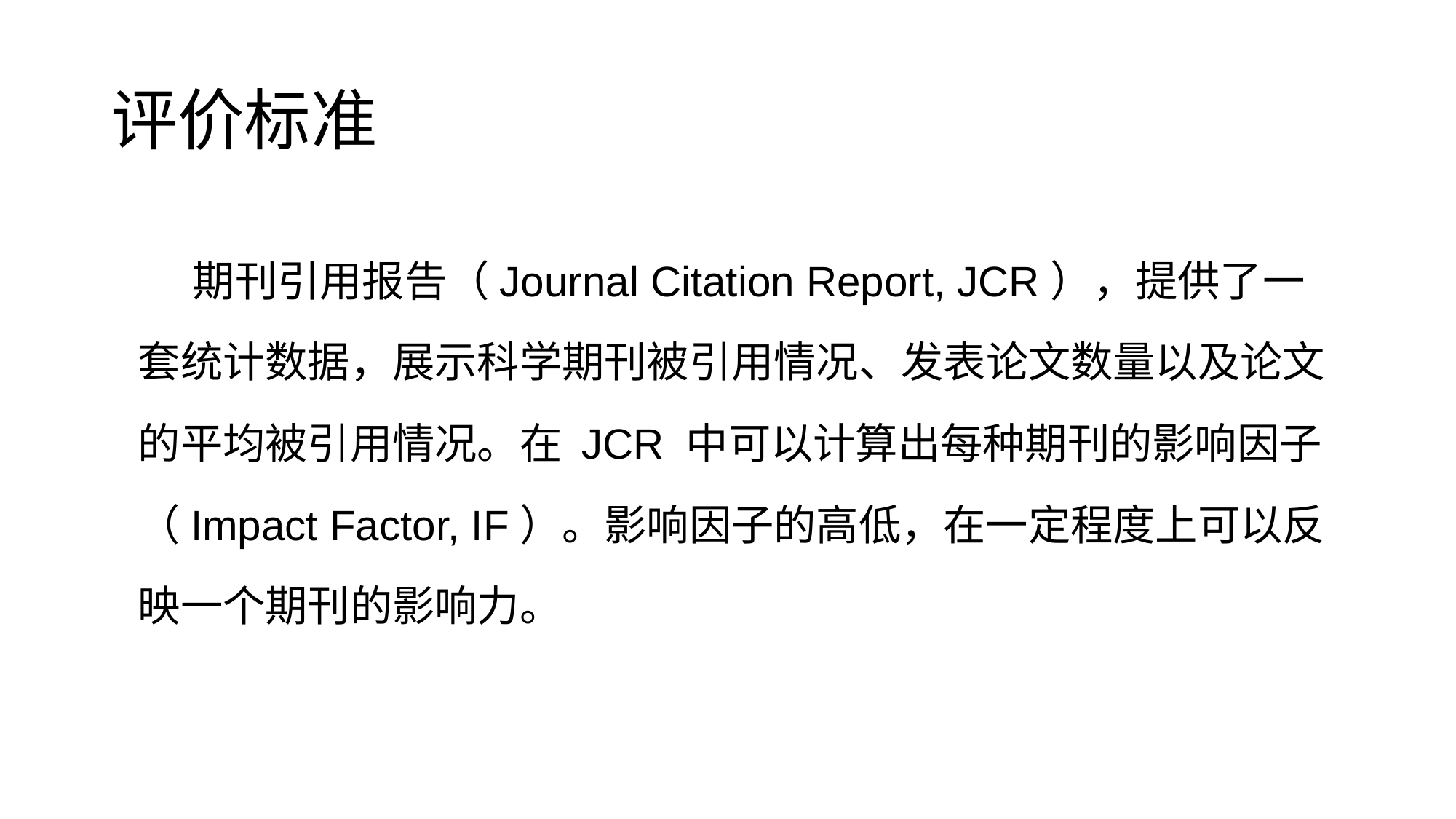

# 评价标准
期刊引用报告（Journal Citation Report, JCR），提供了一套统计数据，展示科学期刊被引用情况、发表论文数量以及论文的平均被引用情况。在 JCR 中可以计算出每种期刊的影响因子（Impact Factor, IF）。影响因子的高低，在一定程度上可以反映一个期刊的影响力。